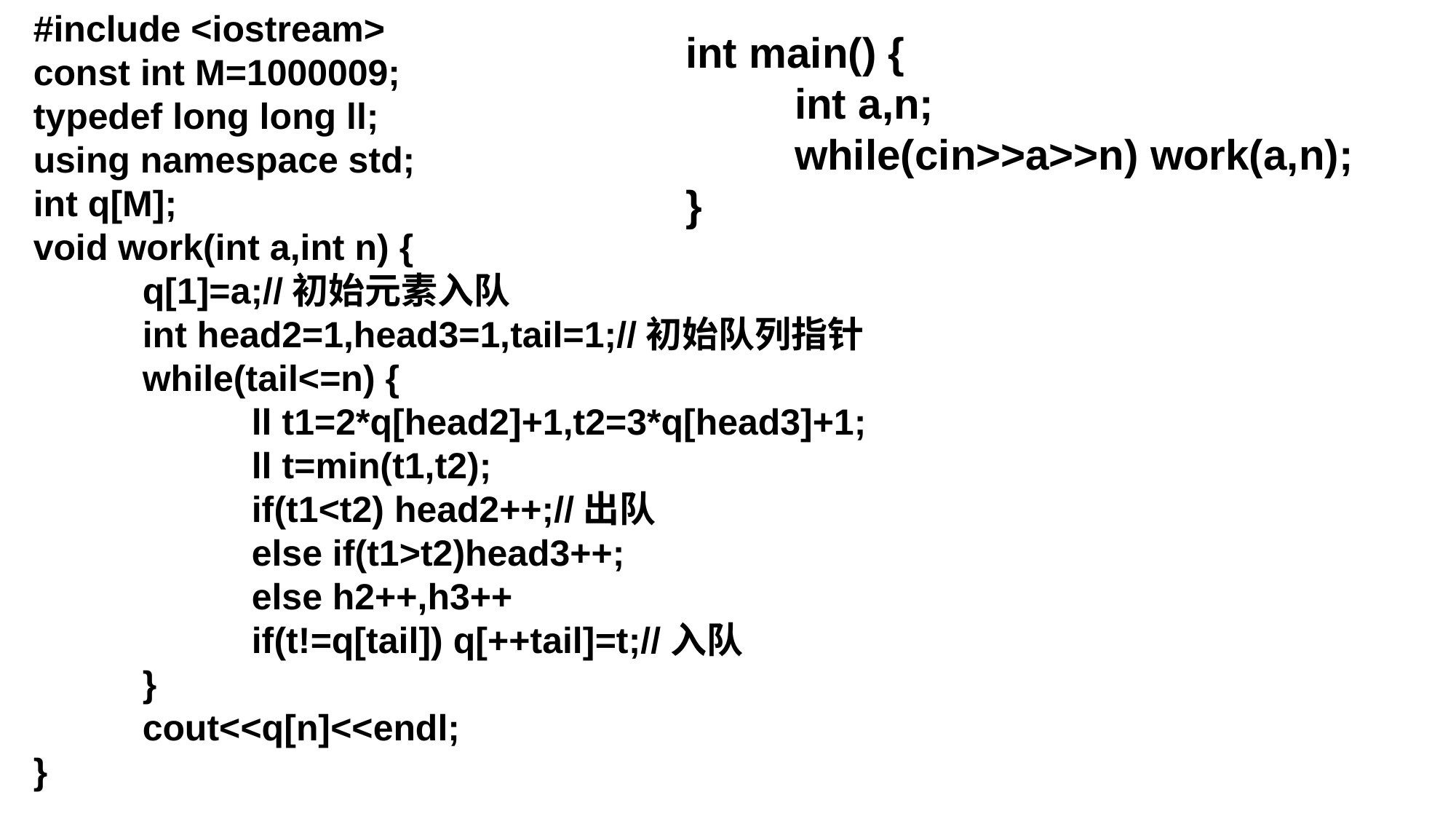

#include <iostream>
const int M=1000009;
typedef long long ll;
using namespace std;
int q[M];
void work(int a,int n) {
	q[1]=a;//初始元素入队
	int head2=1,head3=1,tail=1;//初始队列指针
	while(tail<=n) {
		ll t1=2*q[head2]+1,t2=3*q[head3]+1;
		ll t=min(t1,t2);
		if(t1<t2) head2++;//出队
		else if(t1>t2)head3++;
		else h2++,h3++
		if(t!=q[tail]) q[++tail]=t;//入队
	}
	cout<<q[n]<<endl;
}

int main() {
	int a,n;
	while(cin>>a>>n) work(a,n);
}